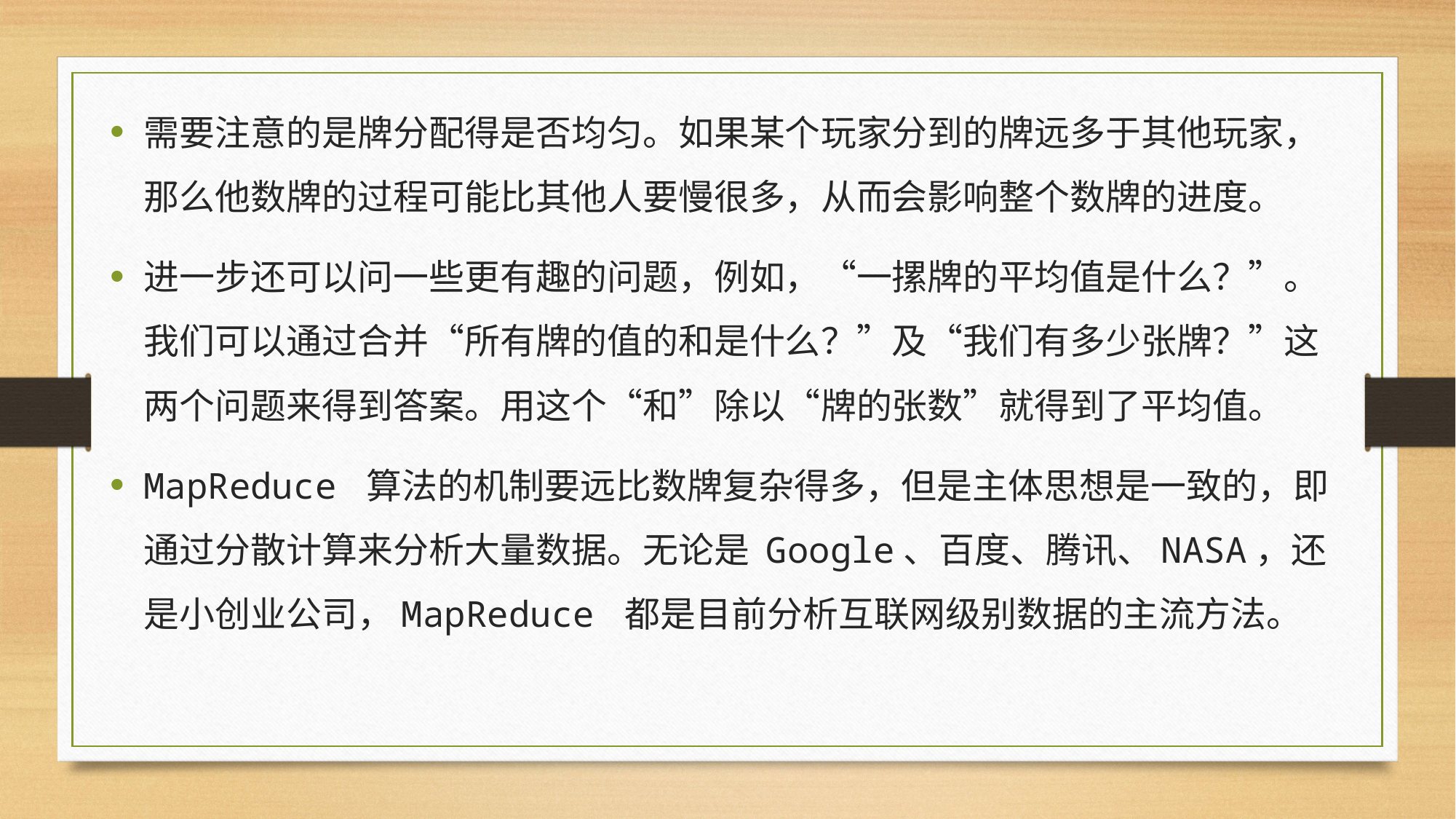

需要注意的是牌分配得是否均匀。如果某个玩家分到的牌远多于其他玩家，那么他数牌的过程可能比其他人要慢很多，从而会影响整个数牌的进度。
进一步还可以问一些更有趣的问题，例如，“一摞牌的平均值是什么？”。我们可以通过合并“所有牌的值的和是什么？”及“我们有多少张牌？”这两个问题来得到答案。用这个“和”除以“牌的张数”就得到了平均值。
MapReduce 算法的机制要远比数牌复杂得多，但是主体思想是一致的，即通过分散计算来分析大量数据。无论是 Google、百度、腾讯、NASA，还是小创业公司，MapReduce 都是目前分析互联网级别数据的主流方法。